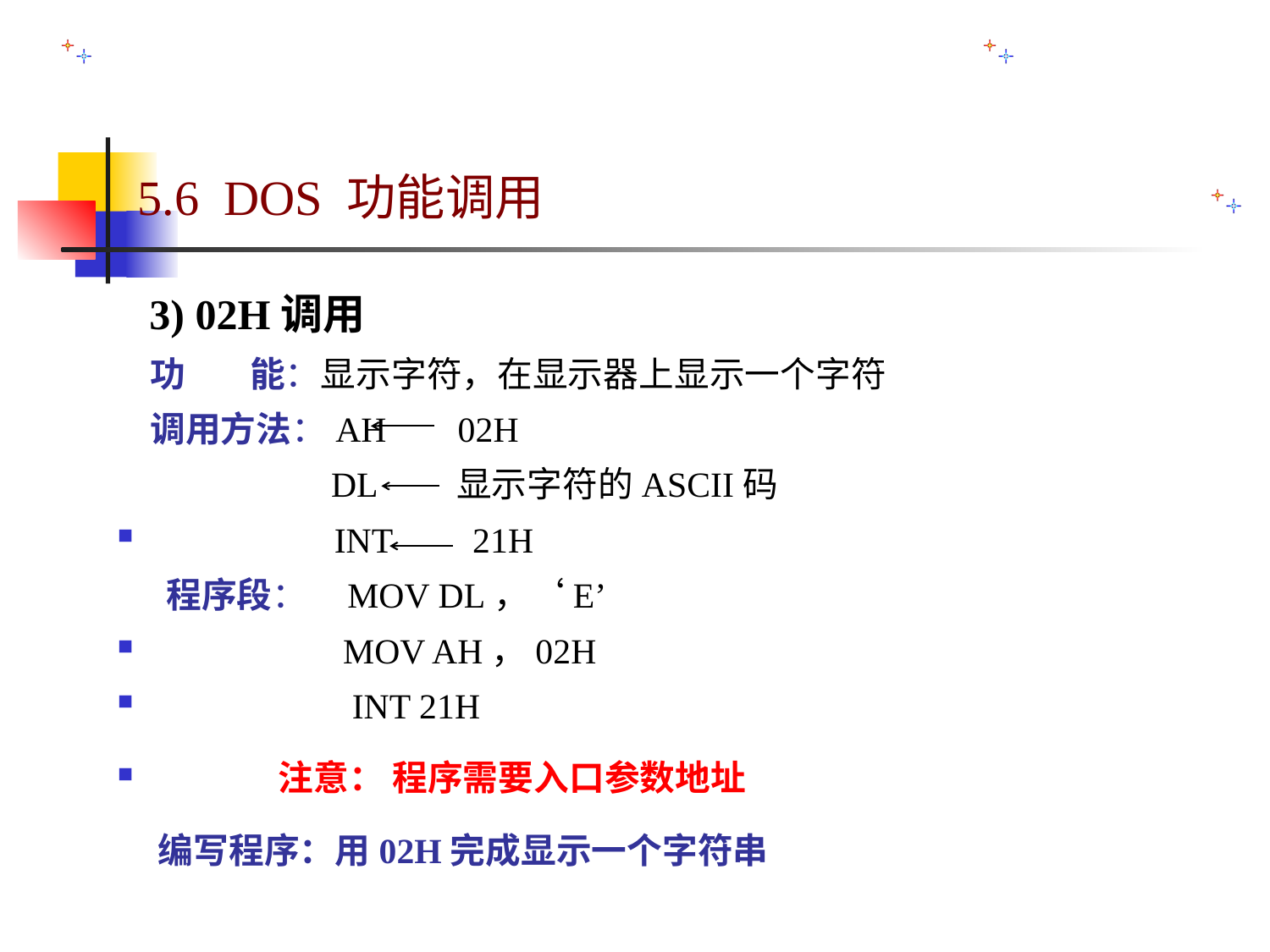

5.6  DOS 功能调用
   3) 02H调用
   功        能：显示字符，在显示器上显示一个字符
   调用方法：AH        02H
                        DL        显示字符的ASCII码
                   INT         21H
     程序段：    MOV DL，‘E’
                    MOV AH，02H
                     INT 21H
             注意： 程序需要入口参数地址
    编写程序：用02H完成显示一个字符串